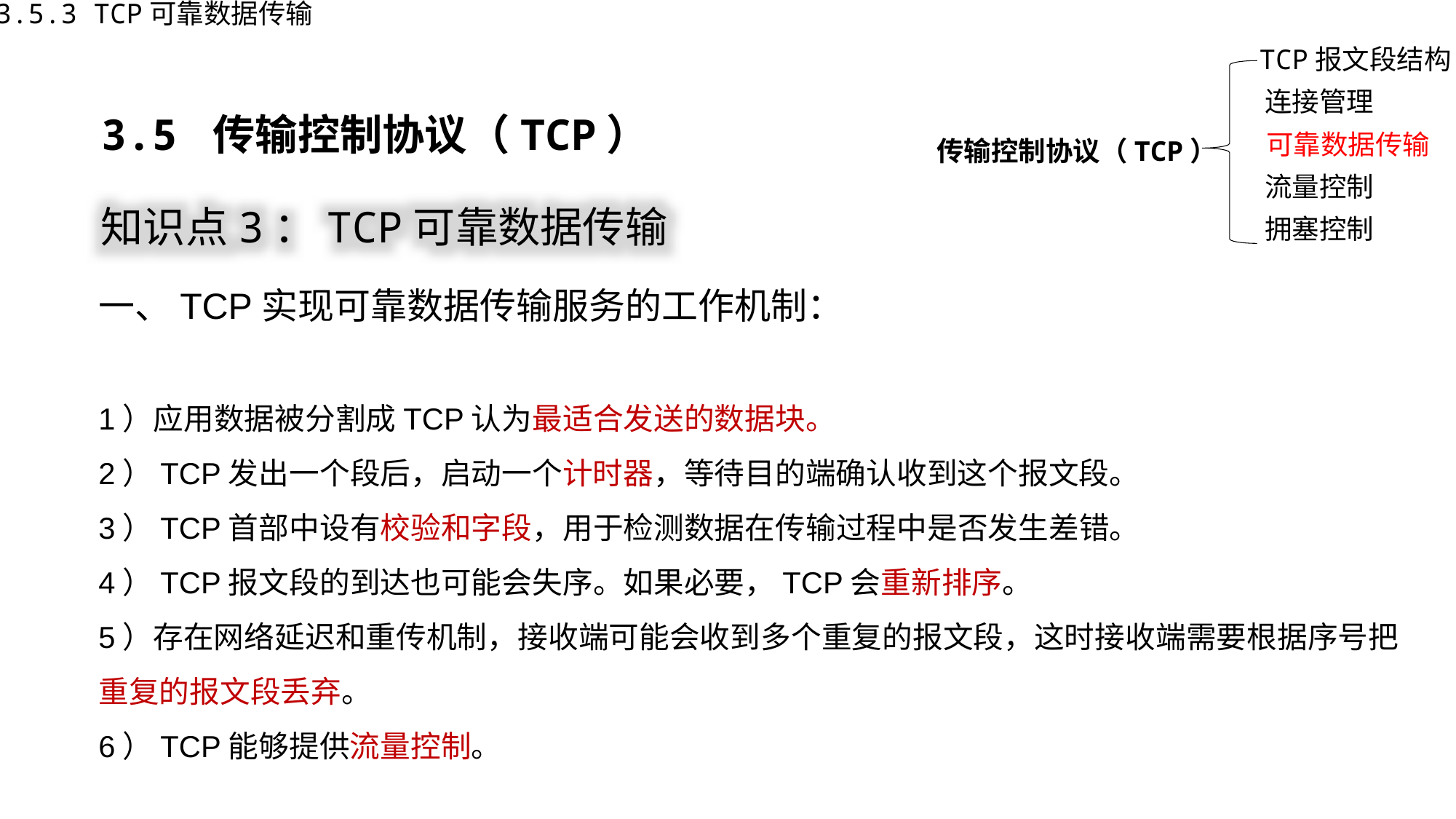

3.5.3 TCP可靠数据传输
TCP报文段结构

连接管理
传输控制协议（TCP）
可靠数据传输
流量控制
拥塞控制
3.5 传输控制协议（TCP）
知识点3：TCP可靠数据传输
一、TCP实现可靠数据传输服务的工作机制：

1）应用数据被分割成TCP认为最适合发送的数据块。
2）TCP发出一个段后，启动一个计时器，等待目的端确认收到这个报文段。
3）TCP首部中设有校验和字段，用于检测数据在传输过程中是否发生差错。
4）TCP报文段的到达也可能会失序。如果必要，TCP会重新排序。
5）存在网络延迟和重传机制，接收端可能会收到多个重复的报文段，这时接收端需要根据序号把重复的报文段丢弃。
6）TCP能够提供流量控制。